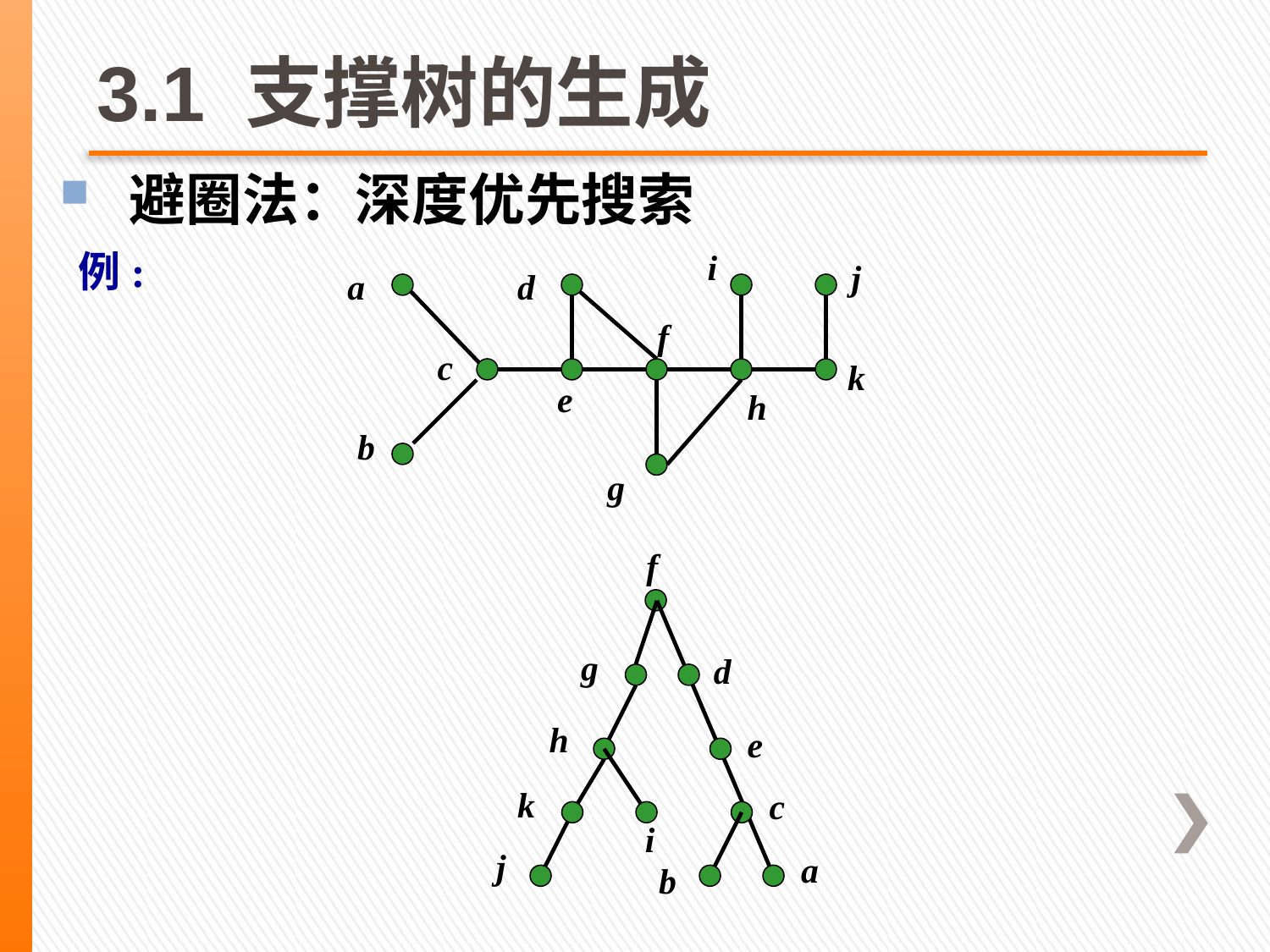

# 3.1 支撑树的生成
  避圈法：深度优先搜索
例:
i
j
a
d

f
c
k
e
h
b
g
f

g

h

k

j

d

e

c

a

i

b